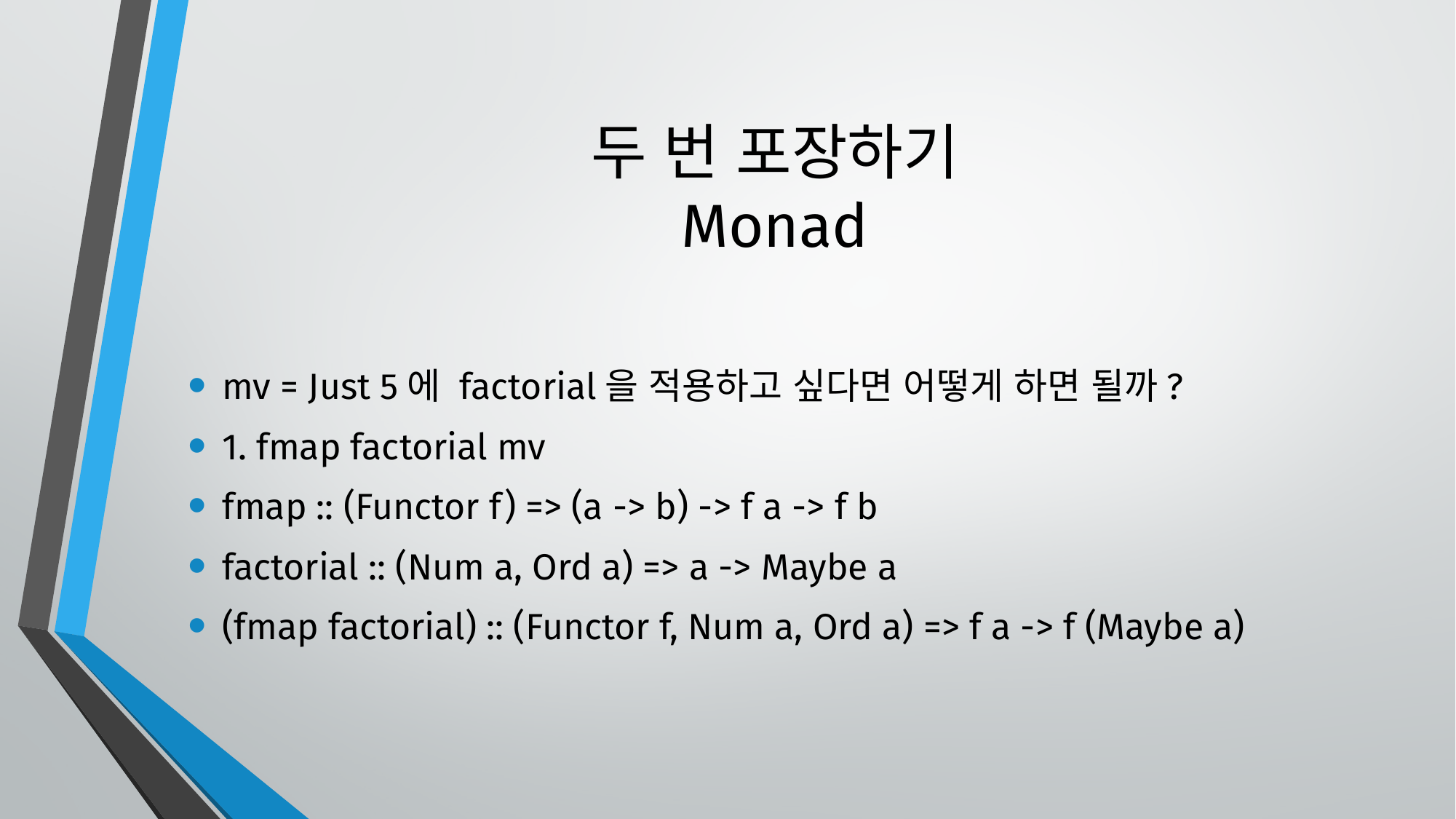

# 두 번 포장하기 Monad
mv = Just 5에 factorial을 적용하고 싶다면 어떻게 하면 될까?
1. fmap factorial mv
fmap :: (Functor f) => (a -> b) -> f a -> f b
factorial :: (Num a, Ord a) => a -> Maybe a
(fmap factorial) :: (Functor f, Num a, Ord a) => f a -> f (Maybe a)